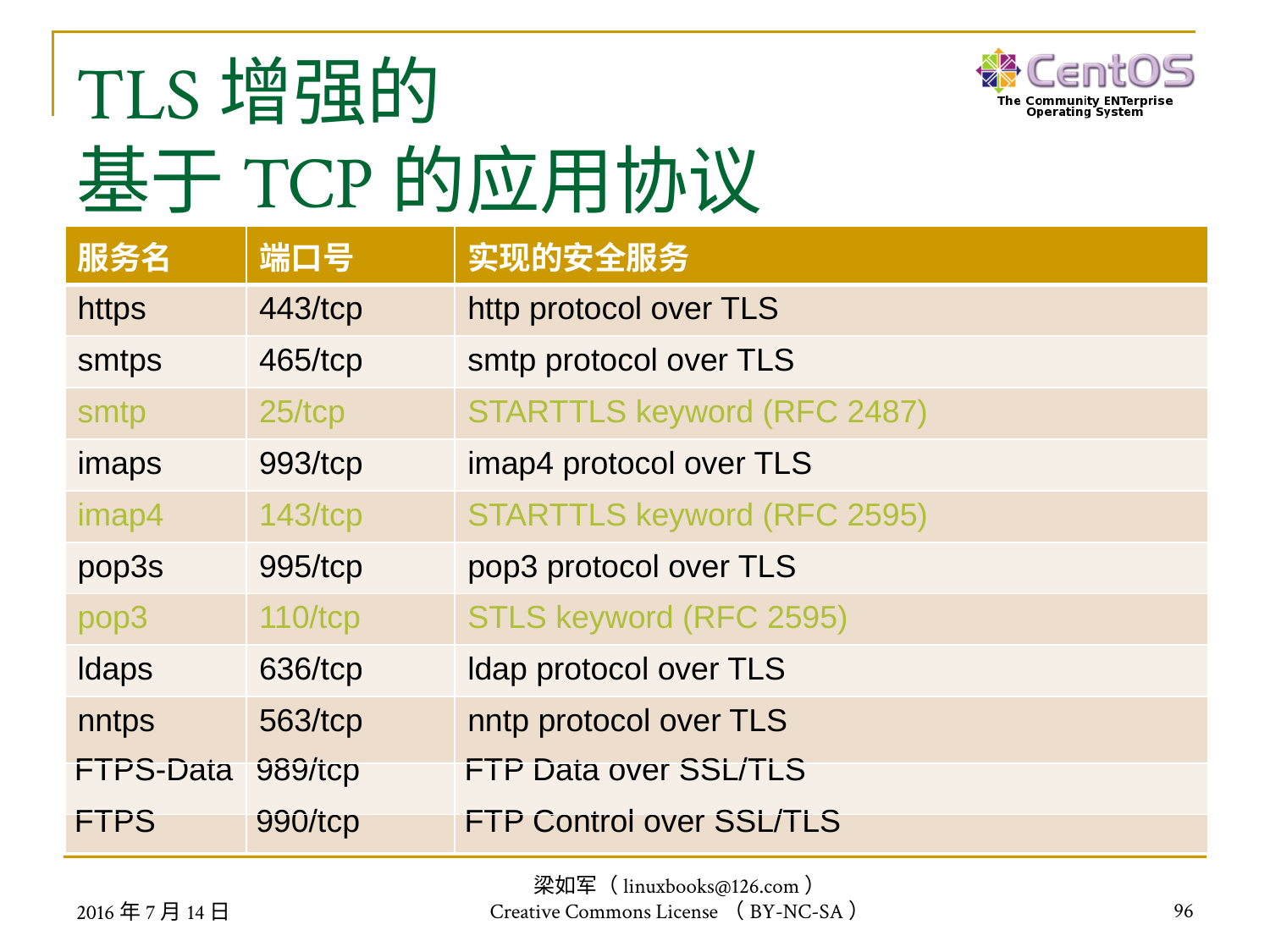

# TLS增强的 基于TCP的应用协议
| 服务名 | 端口号 | 实现的安全服务 |
| --- | --- | --- |
| https | 443/tcp | http protocol over TLS |
| smtps | 465/tcp | smtp protocol over TLS |
| smtp | 25/tcp | STARTTLS keyword (RFC 2487) |
| imaps | 993/tcp | imap4 protocol over TLS |
| imap4 | 143/tcp | STARTTLS keyword (RFC 2595) |
| pop3s | 995/tcp | pop3 protocol over TLS |
| pop3 | 110/tcp | STLS keyword (RFC 2595) |
| ldaps | 636/tcp | ldap protocol over TLS |
| nntps | 563/tcp | nntp protocol over TLS |
| FTPS-Data | 989/tcp | FTP Data over SSL/TLS |
| FTPS | 990/tcp | FTP Control over SSL/TLS |
梁如军（linuxbooks@126.com）
Creative Commons License（BY-NC-SA）
2016年7月14日
96